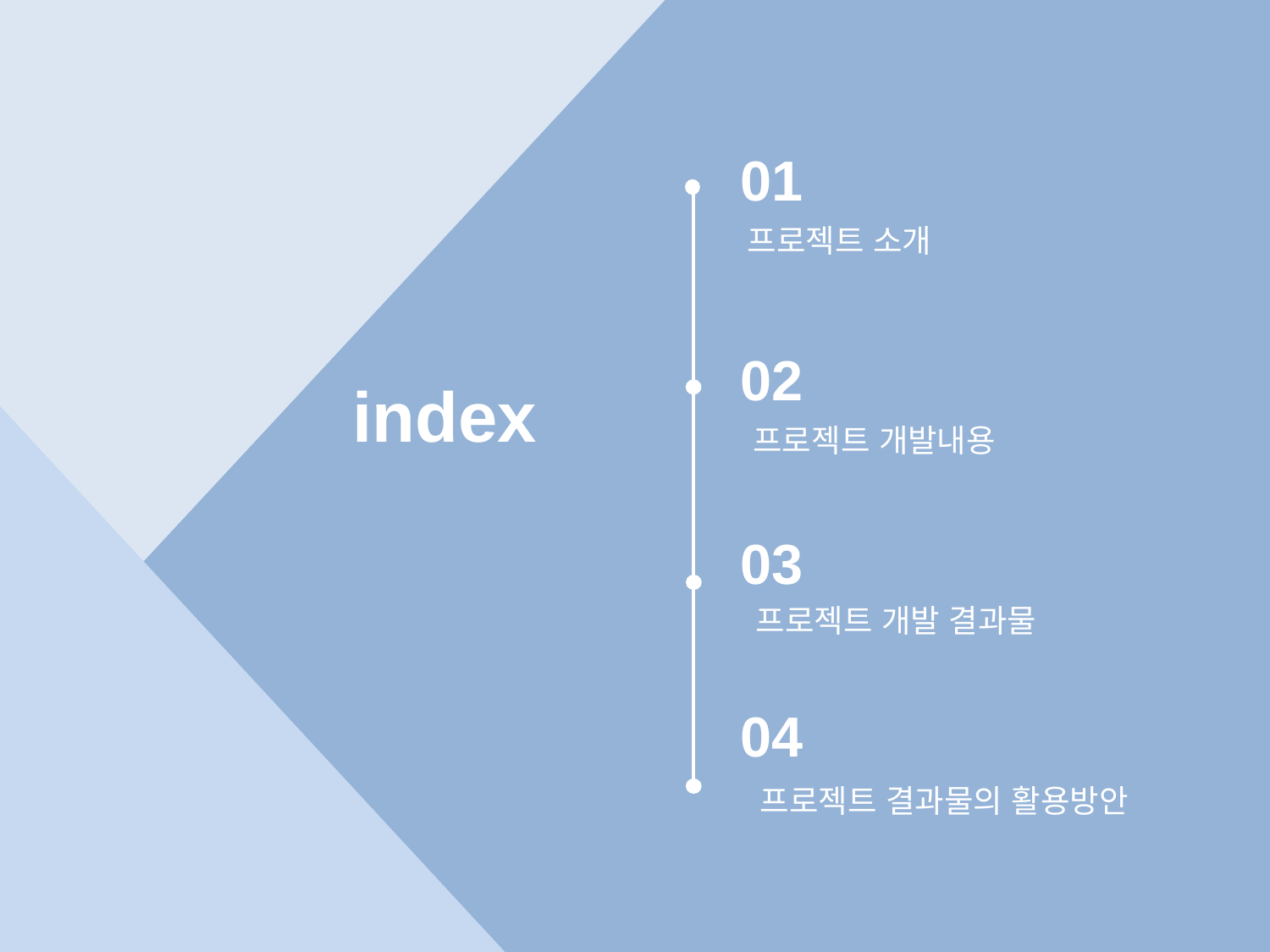

01

프로젝트 소개
02
index

프로젝트 개발내용
03

프로젝트 개발 결과물
04
프로젝트 결과물의 활용방안